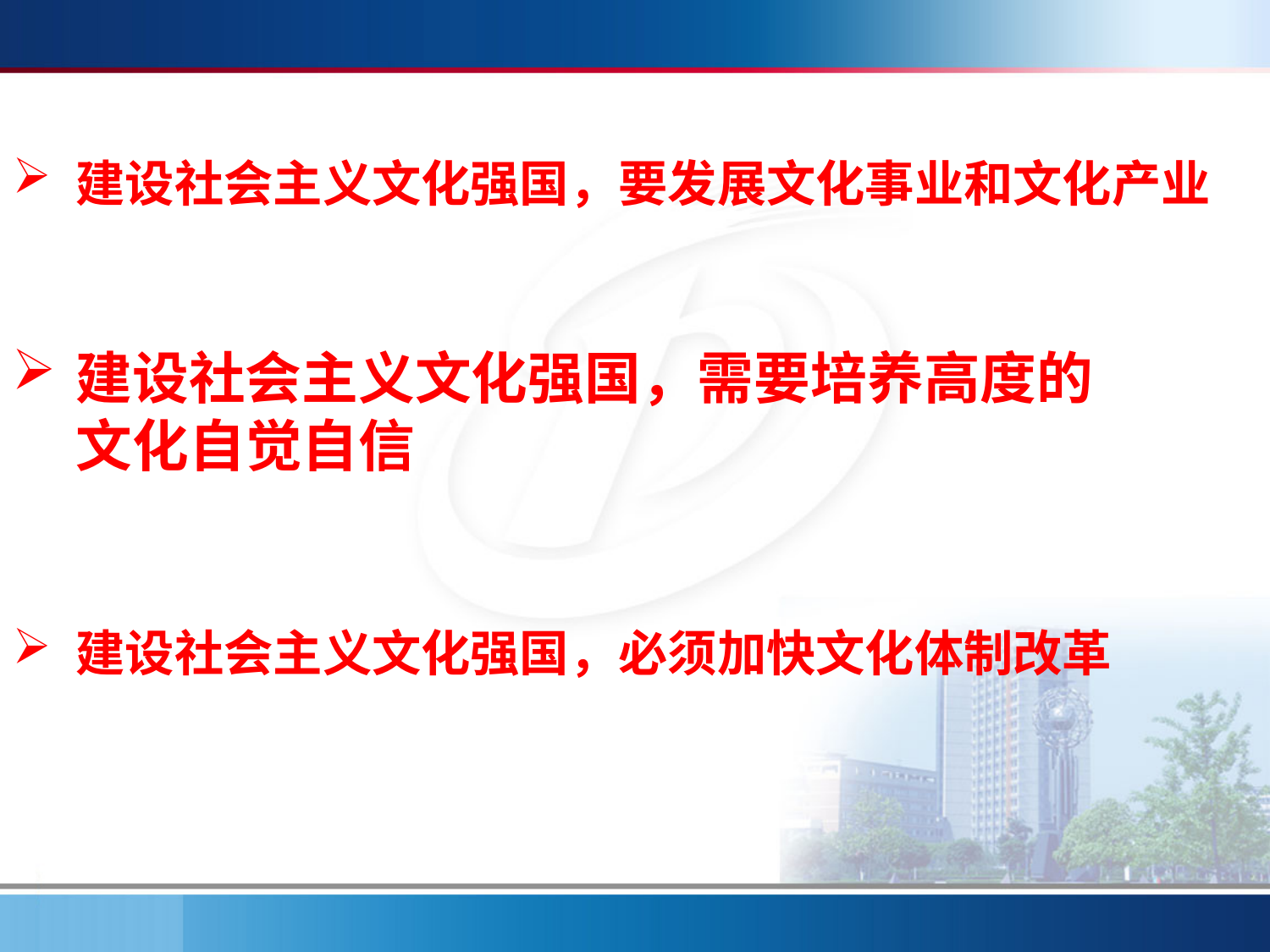

建设社会主义文化强国，要发展文化事业和文化产业
建设社会主义文化强国，需要培养高度的文化自觉自信
建设社会主义文化强国，必须加快文化体制改革